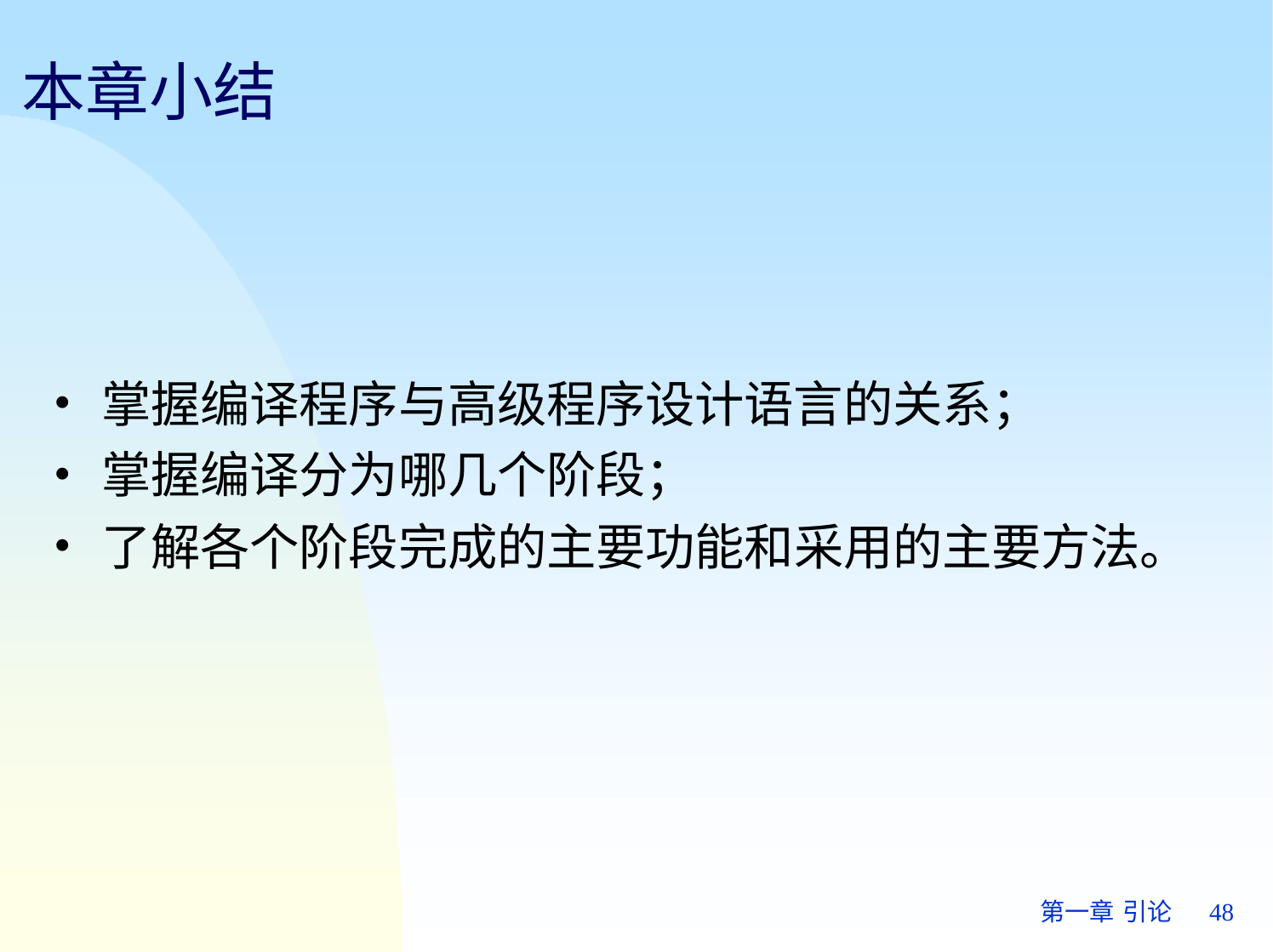

# 本章小结
掌握编译程序与高级程序设计语言的关系；
掌握编译分为哪几个阶段；
了解各个阶段完成的主要功能和采用的主要方法。
第一章 引论	48